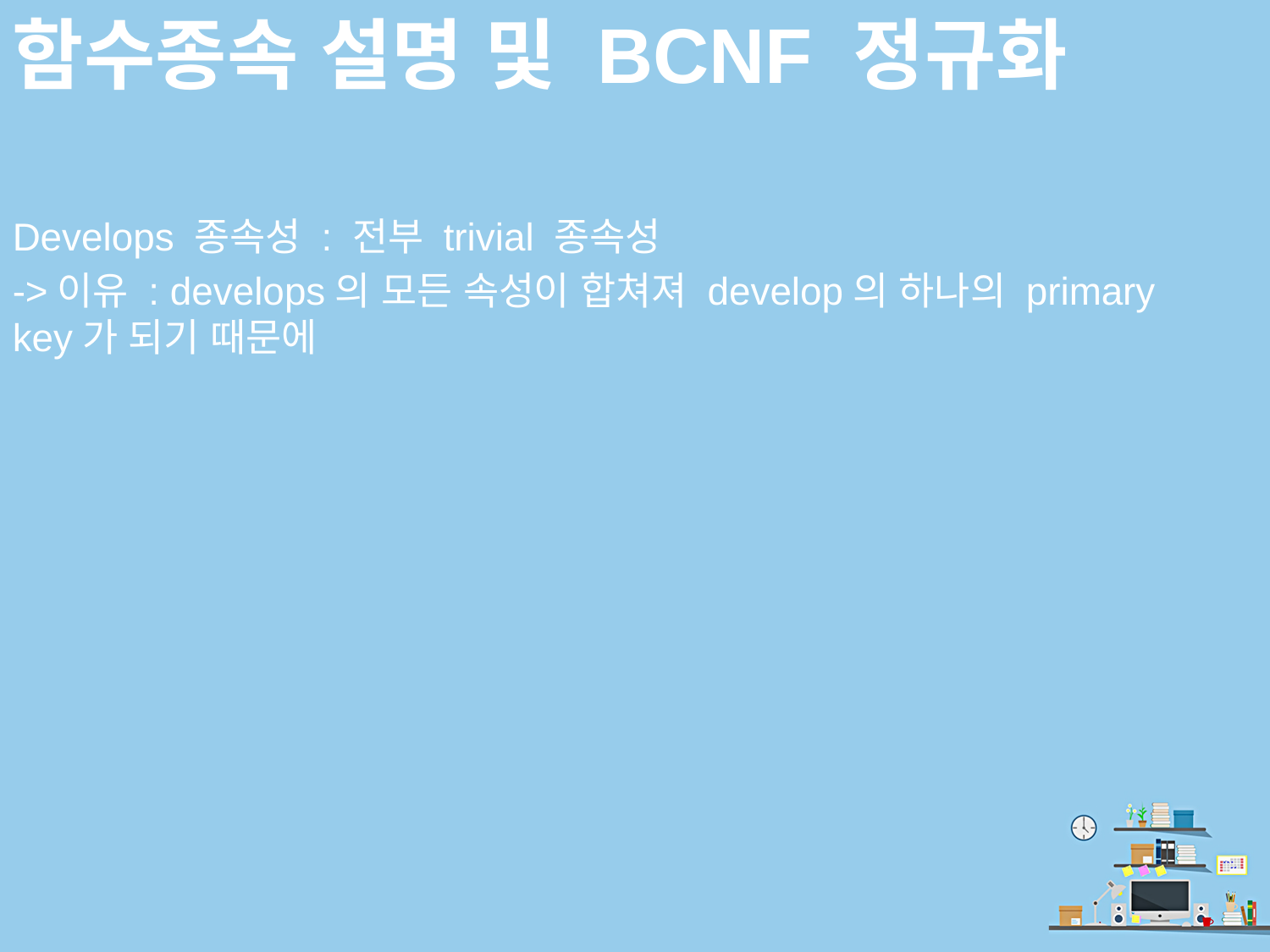

# 함수종속 설명 및 BCNF 정규화
Develops 종속성 : 전부 trivial 종속성
->이유 : develops의 모든 속성이 합쳐져 develop의 하나의 primary key가 되기 때문에